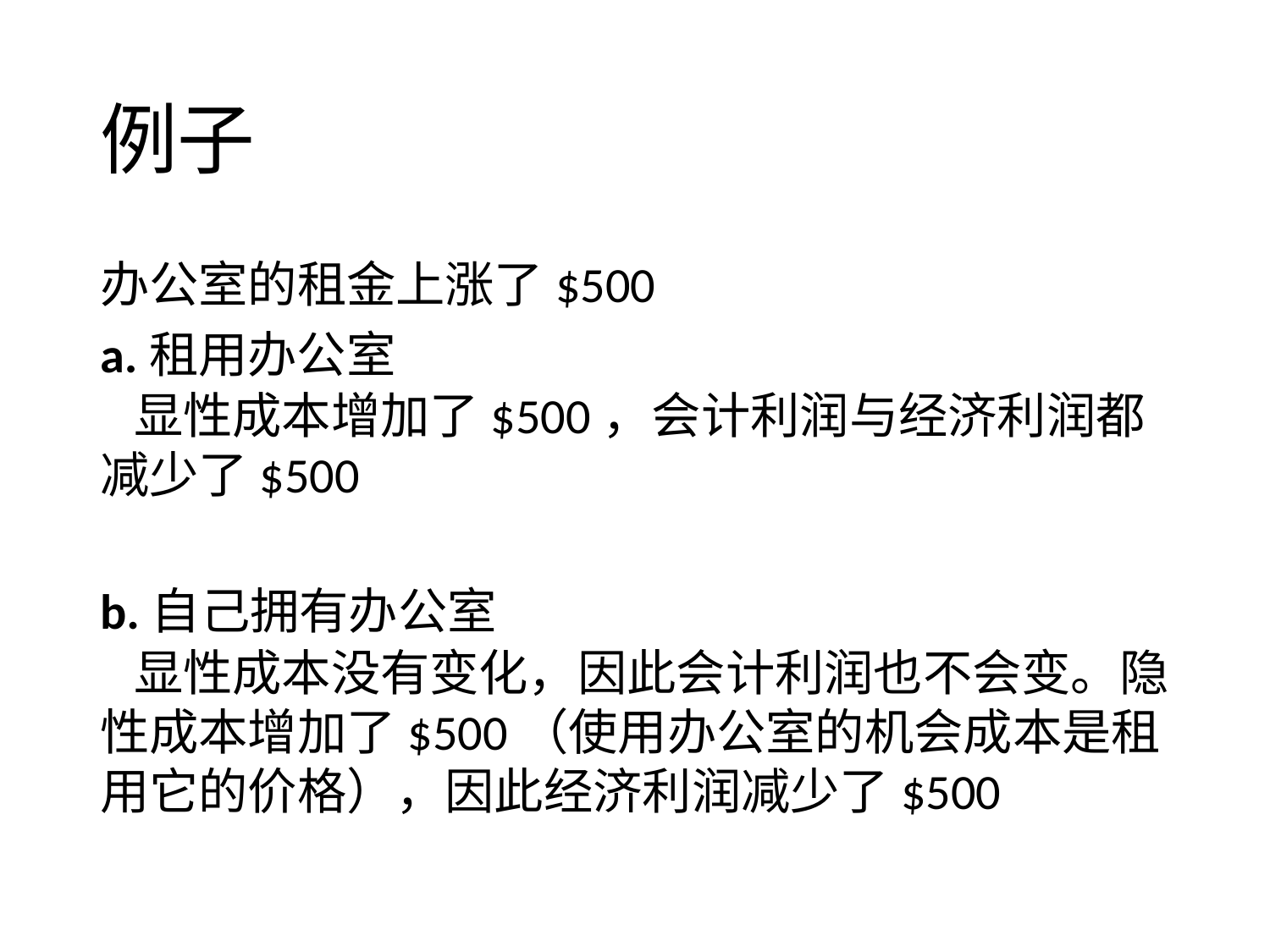

# 例子
办公室的租金上涨了$500
a.租用办公室
  显性成本增加了$500，会计利润与经济利润都减少了$500

b.自己拥有办公室
  显性成本没有变化，因此会计利润也不会变。隐性成本增加了$500（使用办公室的机会成本是租用它的价格），因此经济利润减少了$500